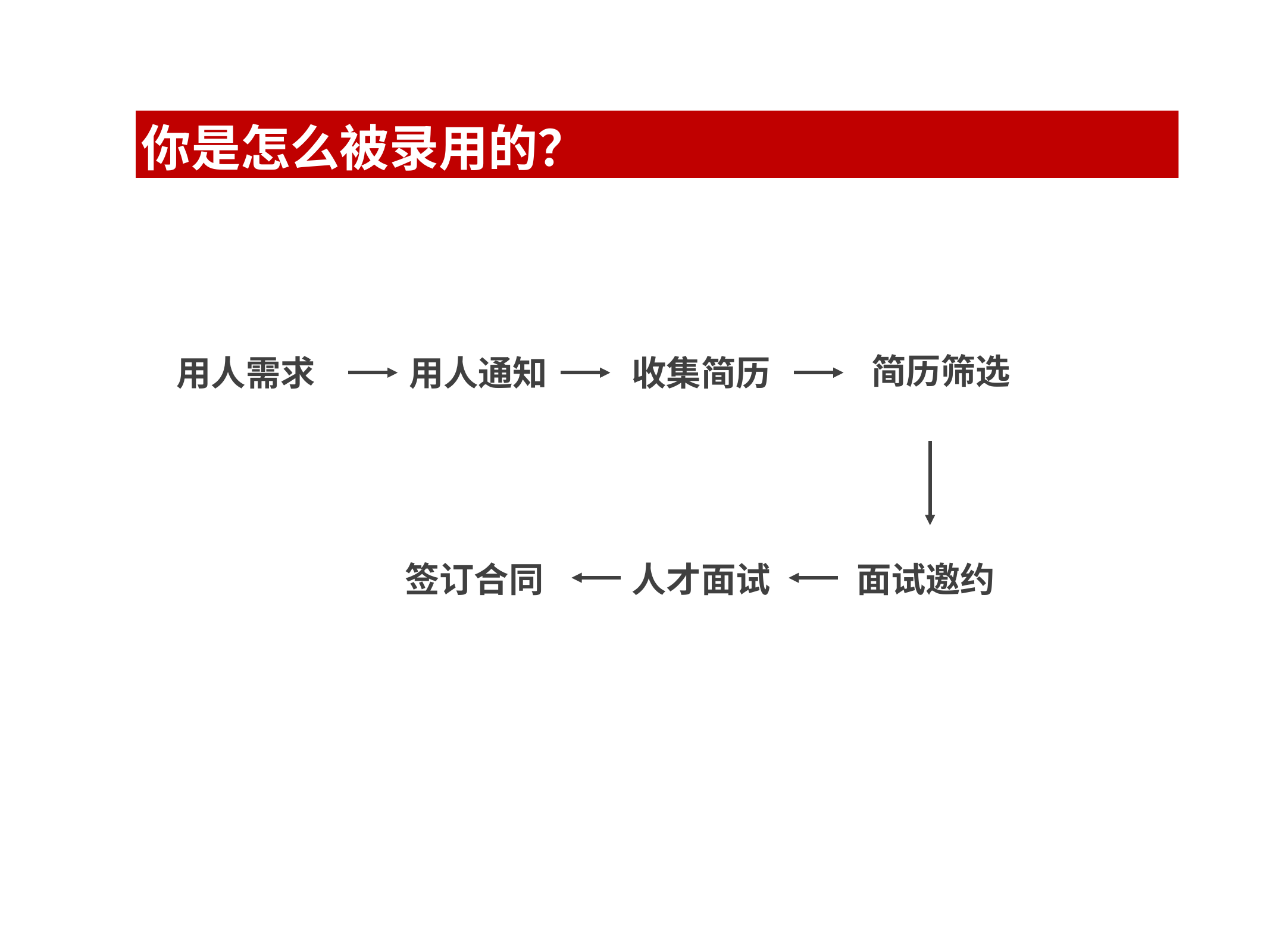

# 你是怎么被录用的？
简历筛选
用人需求
用人通知
收集简历
签订合同
人才面试
面试邀约